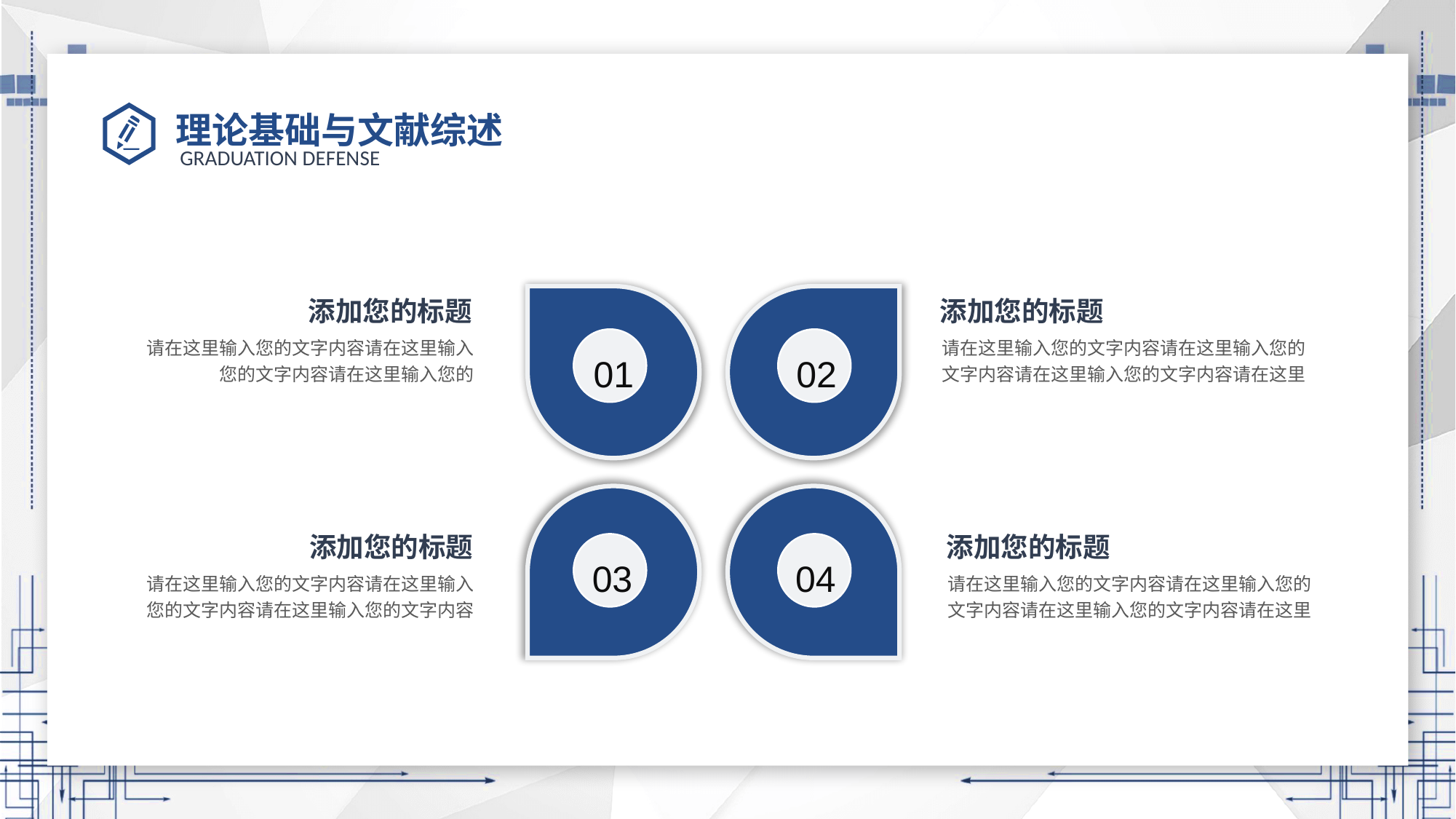

# 理论基础与文献综述
添加您的标题
请在这里输入您的文字内容请在这里输入您的文字内容请在这里输入您的
添加您的标题
请在这里输入您的文字内容请在这里输入您的文字内容请在这里输入您的文字内容请在这里

01

02

03

04
添加您的标题
请在这里输入您的文字内容请在这里输入您的文字内容请在这里输入您的文字内容
添加您的标题
请在这里输入您的文字内容请在这里输入您的文字内容请在这里输入您的文字内容请在这里